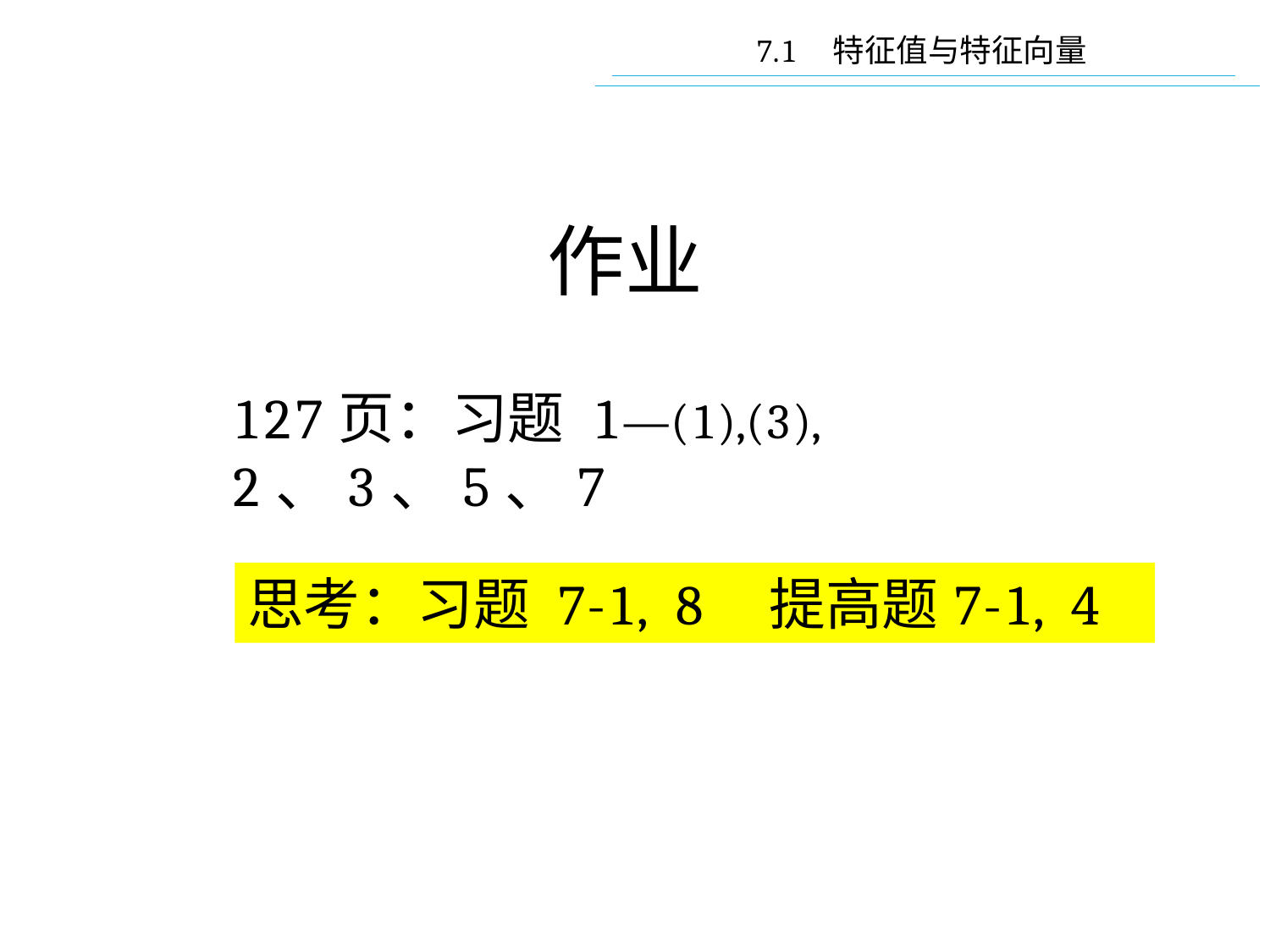

7.1    特征值与特征向量
作业
127页：习题 1—(1),(3),  2、3、5、7
思考：习题 7-1,  8    提高题7-1,  4